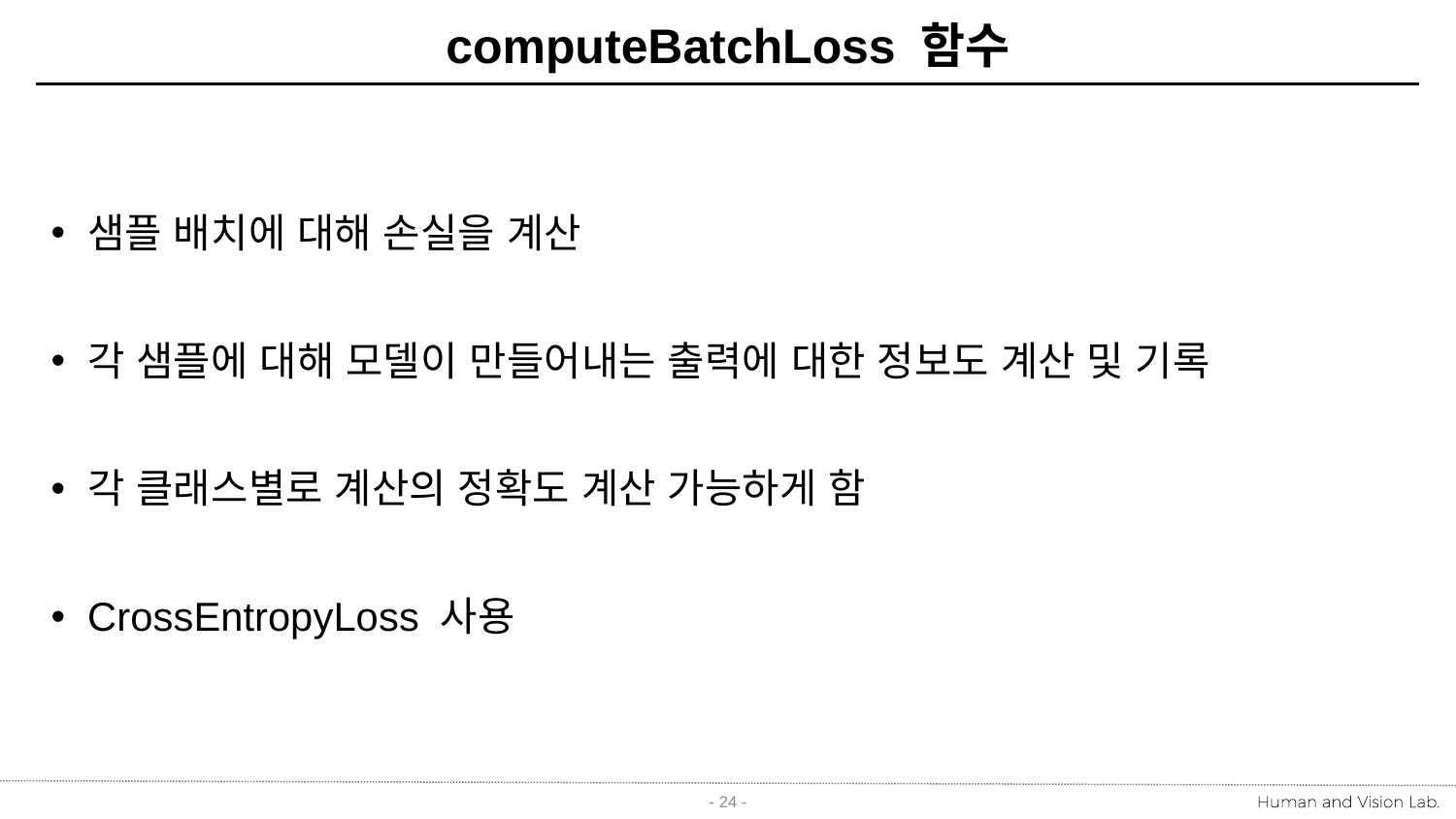

# computeBatchLoss 함수
샘플 배치에 대해 손실을 계산

각 샘플에 대해 모델이 만들어내는 출력에 대한 정보도 계산 및 기록

각 클래스별로 계산의 정확도 계산 가능하게 함

CrossEntropyLoss 사용
- 24 -